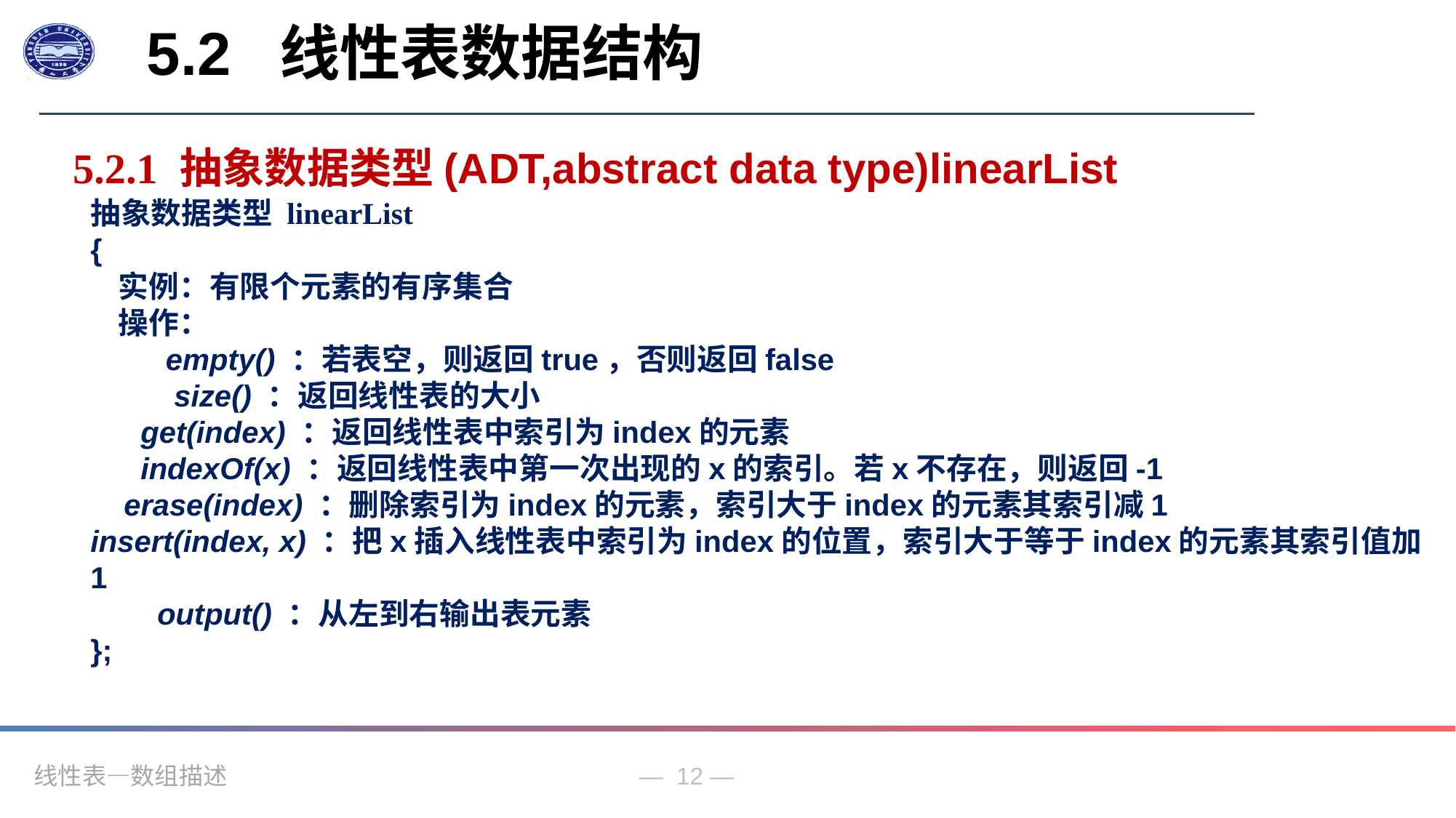

5.2  线性表数据结构
  5.2.1 抽象数据类型(ADT,abstract data type)linearList
抽象数据类型 linearList
{
   实例：有限个元素的有序集合
   操作：
         empty() ：若表空，则返回true，否则返回false
          size() ：返回线性表的大小
      get(index) ：返回线性表中索引为index的元素
      indexOf(x) ：返回线性表中第一次出现的x的索引。若x不存在，则返回-1
    erase(index) ：删除索引为index的元素，索引大于index的元素其索引减1
insert(index, x) ：把x插入线性表中索引为index的位置，索引大于等于index的元素其索引值加1
        output() ：从左到右输出表元素
};